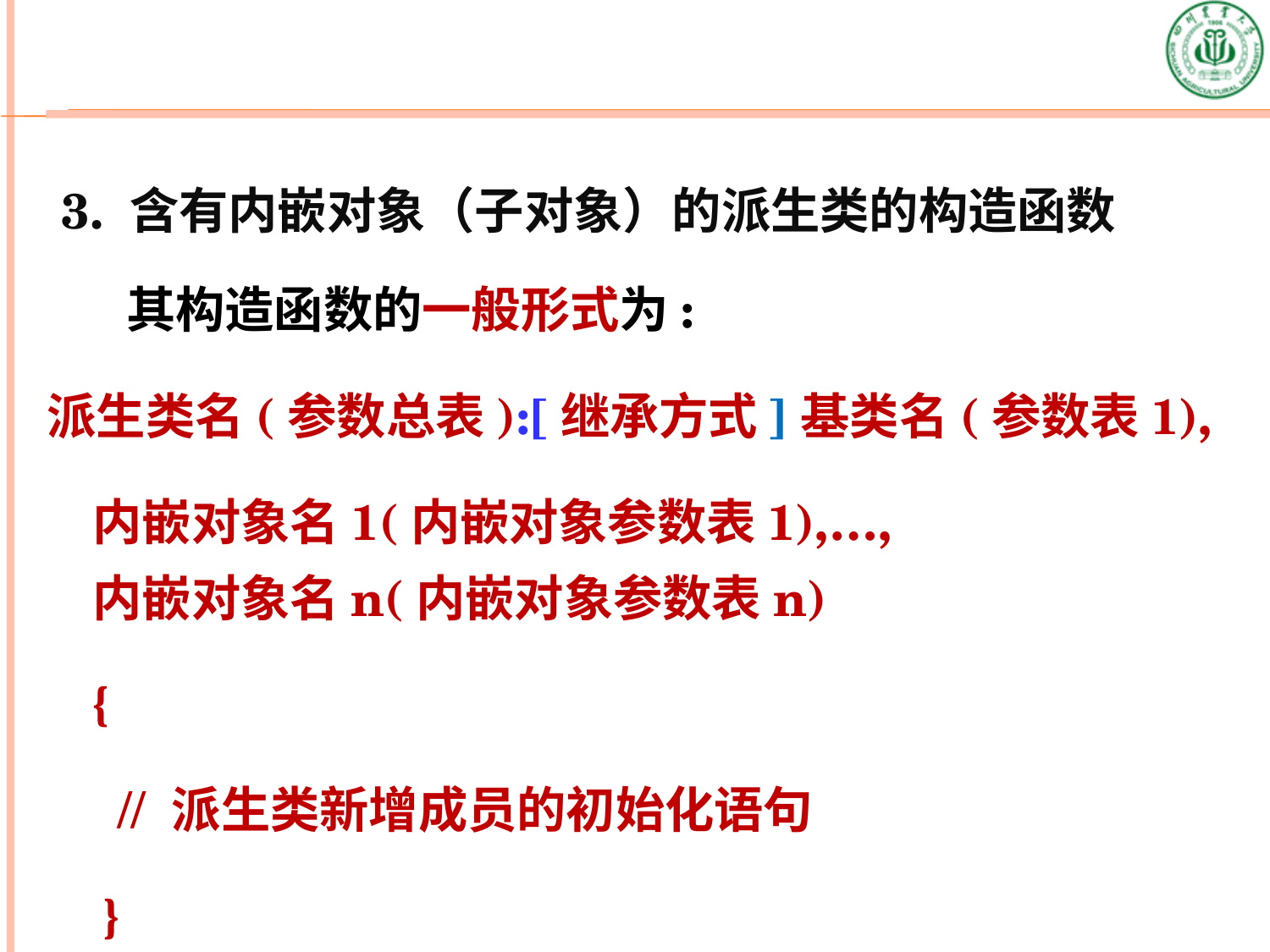

3. 含有内嵌对象（子对象）的派生类的构造函数
      其构造函数的一般形式为:
派生类名(参数总表):[继承方式]基类名(参数表1),
   内嵌对象名1(内嵌对象参数表1),…,
   内嵌对象名n(内嵌对象参数表n)
   {
     // 派生类新增成员的初始化语句
    }